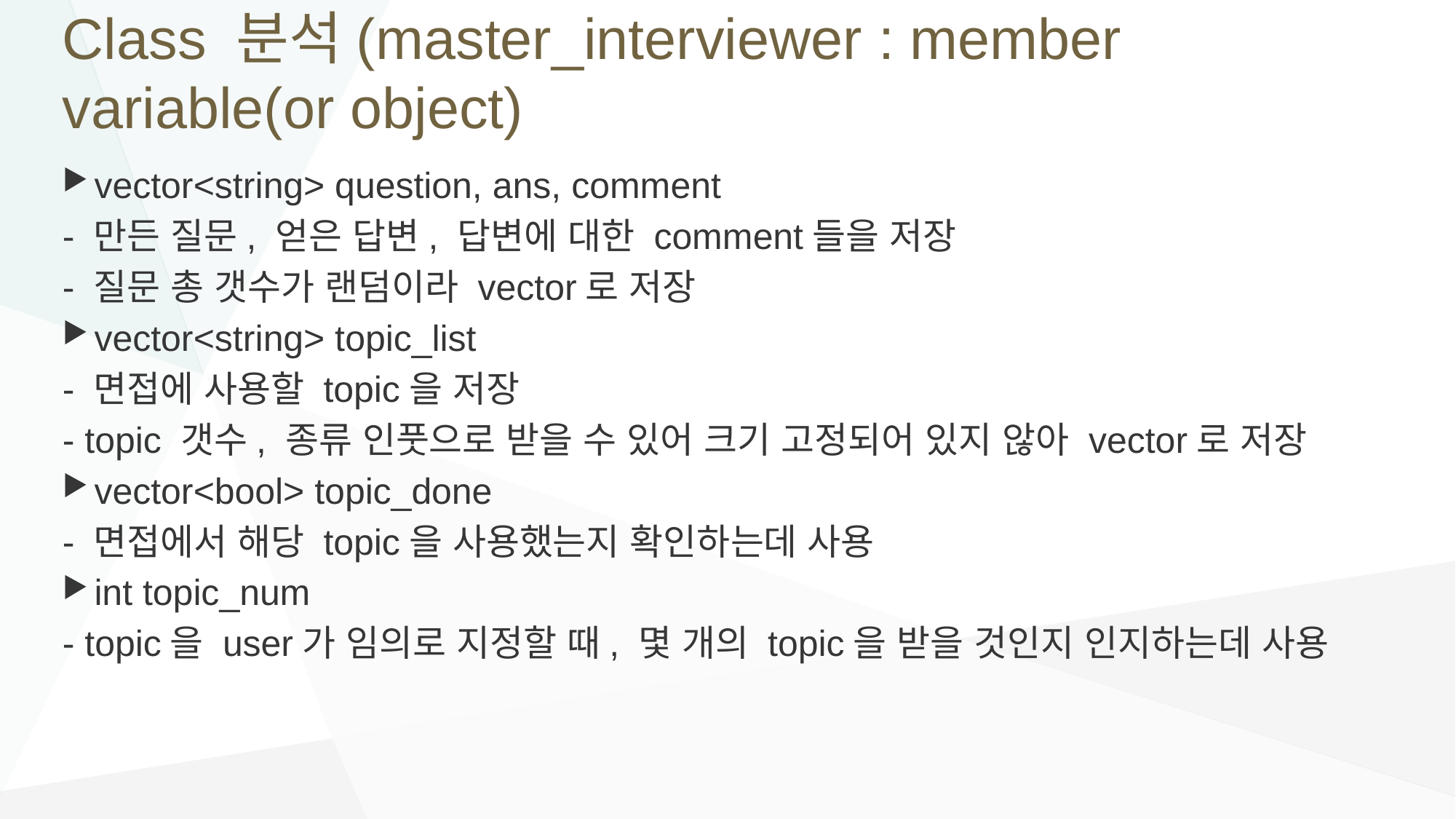

# Class 분석(master_interviewer : member variable(or object)
vector<string> question, ans, comment
- 만든 질문, 얻은 답변, 답변에 대한 comment들을 저장
- 질문 총 갯수가 랜덤이라 vector로 저장
vector<string> topic_list
- 면접에 사용할 topic을 저장
- topic 갯수, 종류 인풋으로 받을 수 있어 크기 고정되어 있지 않아 vector로 저장
vector<bool> topic_done
- 면접에서 해당 topic을 사용했는지 확인하는데 사용
int topic_num
- topic을 user가 임의로 지정할 때, 몇 개의 topic을 받을 것인지 인지하는데 사용